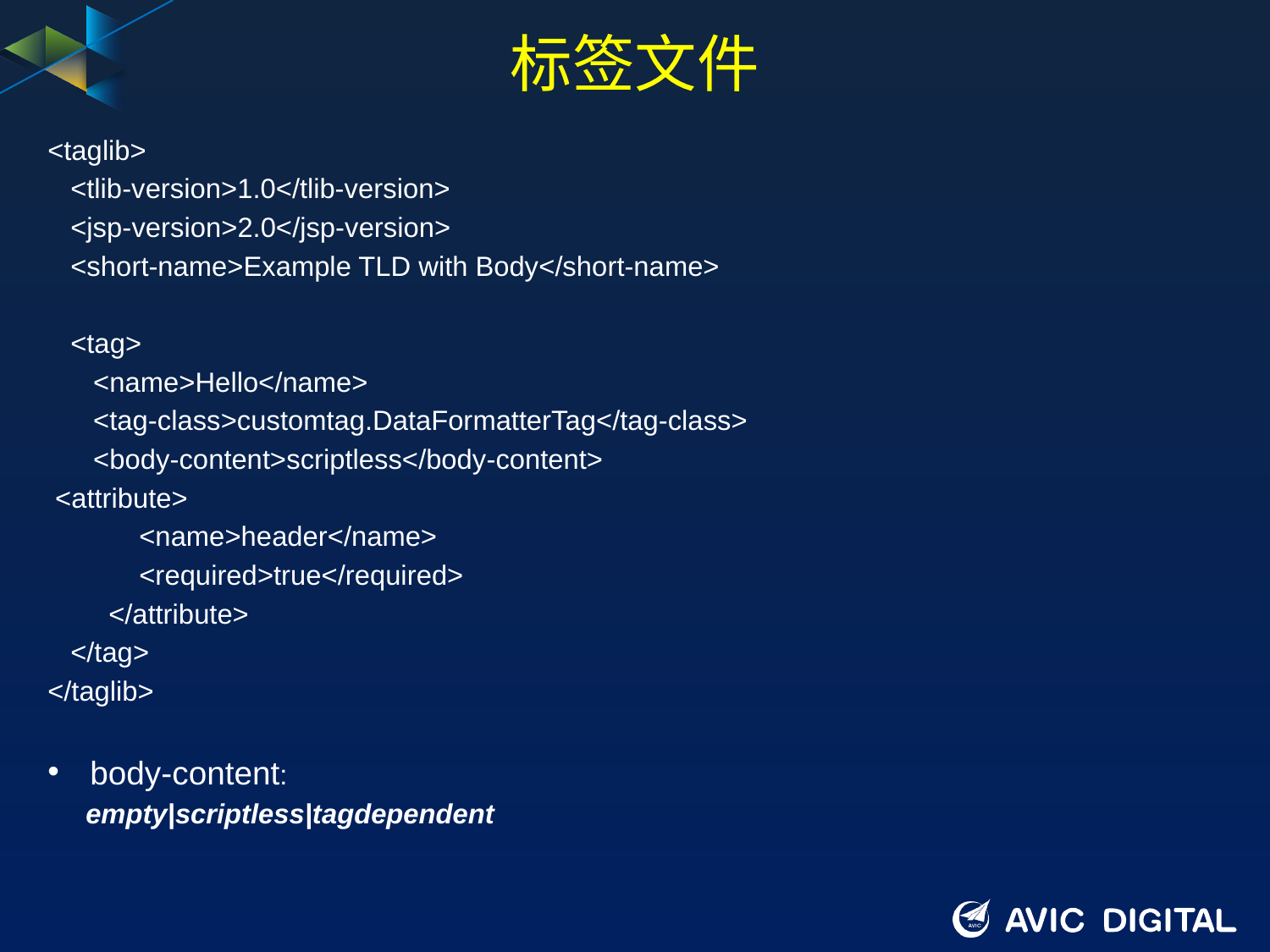

# 标签文件
<taglib>
   <tlib-version>1.0</tlib-version>
   <jsp-version>2.0</jsp-version>
   <short-name>Example TLD with Body</short-name>

   <tag>
      <name>Hello</name>
      <tag-class>customtag.DataFormatterTag</tag-class>
      <body-content>scriptless</body-content>
 <attribute>
            <name>header</name>
            <required>true</required>
        </attribute>
   </tag>
</taglib>

body-content:
     empty|scriptless|tagdependent